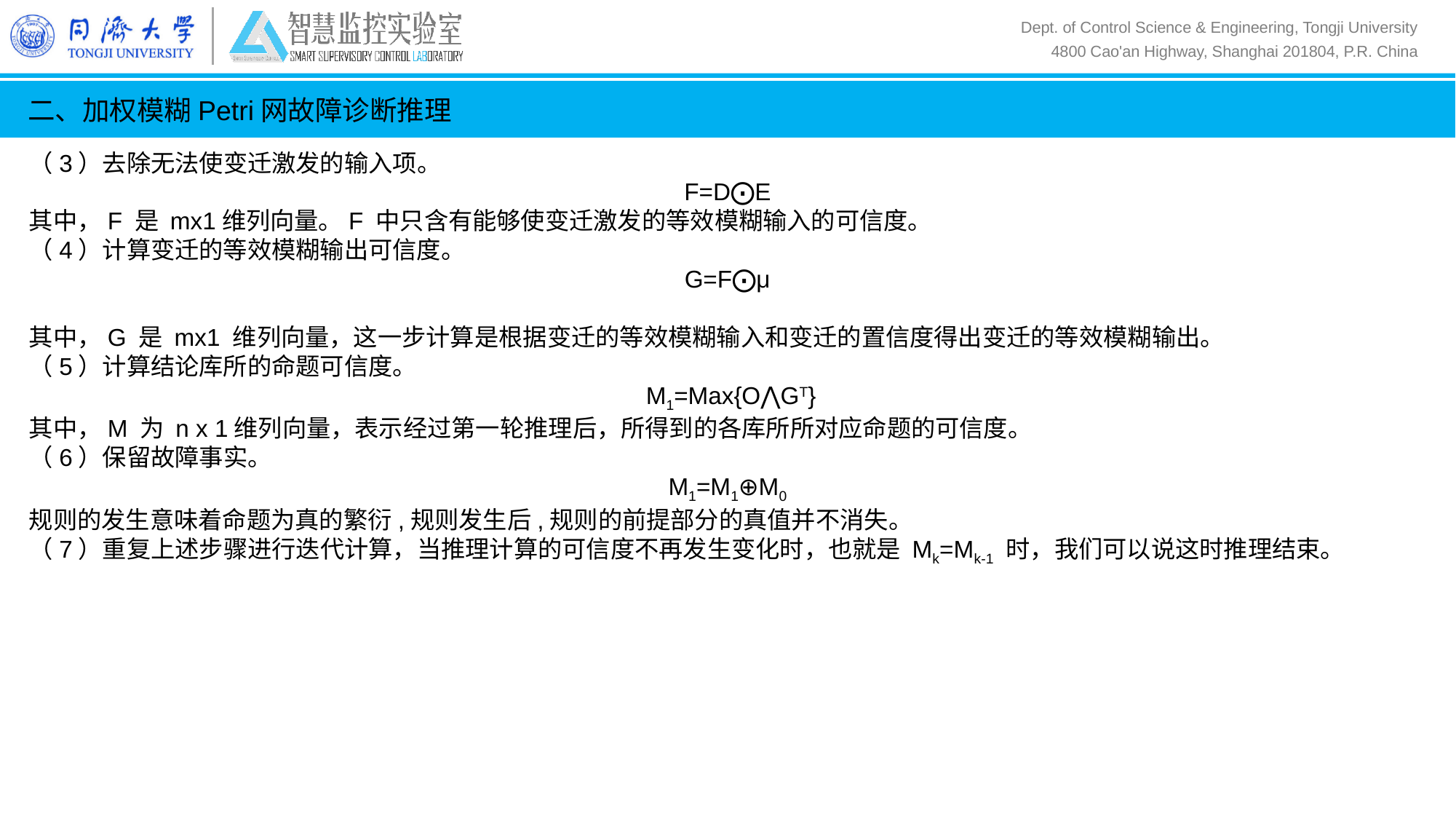

二、加权模糊Petri网故障诊断推理
（3）去除无法使变迁激发的输入项。
F=D⨀E
其中，F 是 mx1维列向量。F 中只含有能够使变迁激发的等效模糊输入的可信度。
（4）计算变迁的等效模糊输出可信度。
G=F⨀μ

其中，G 是 mx1 维列向量，这一步计算是根据变迁的等效模糊输入和变迁的置信度得出变迁的等效模糊输出。
（5）计算结论库所的命题可信度。
 M1=Max{O⋀GT}
其中，M 为 n x 1维列向量，表示经过第一轮推理后，所得到的各库所所对应命题的可信度。
（6）保留故障事实。
M1=M1⊕M0
规则的发生意味着命题为真的繁衍,规则发生后,规则的前提部分的真值并不消失。
（7）重复上述步骤进行迭代计算，当推理计算的可信度不再发生变化时，也就是 Mk=Mk-1 时，我们可以说这时推理结束。